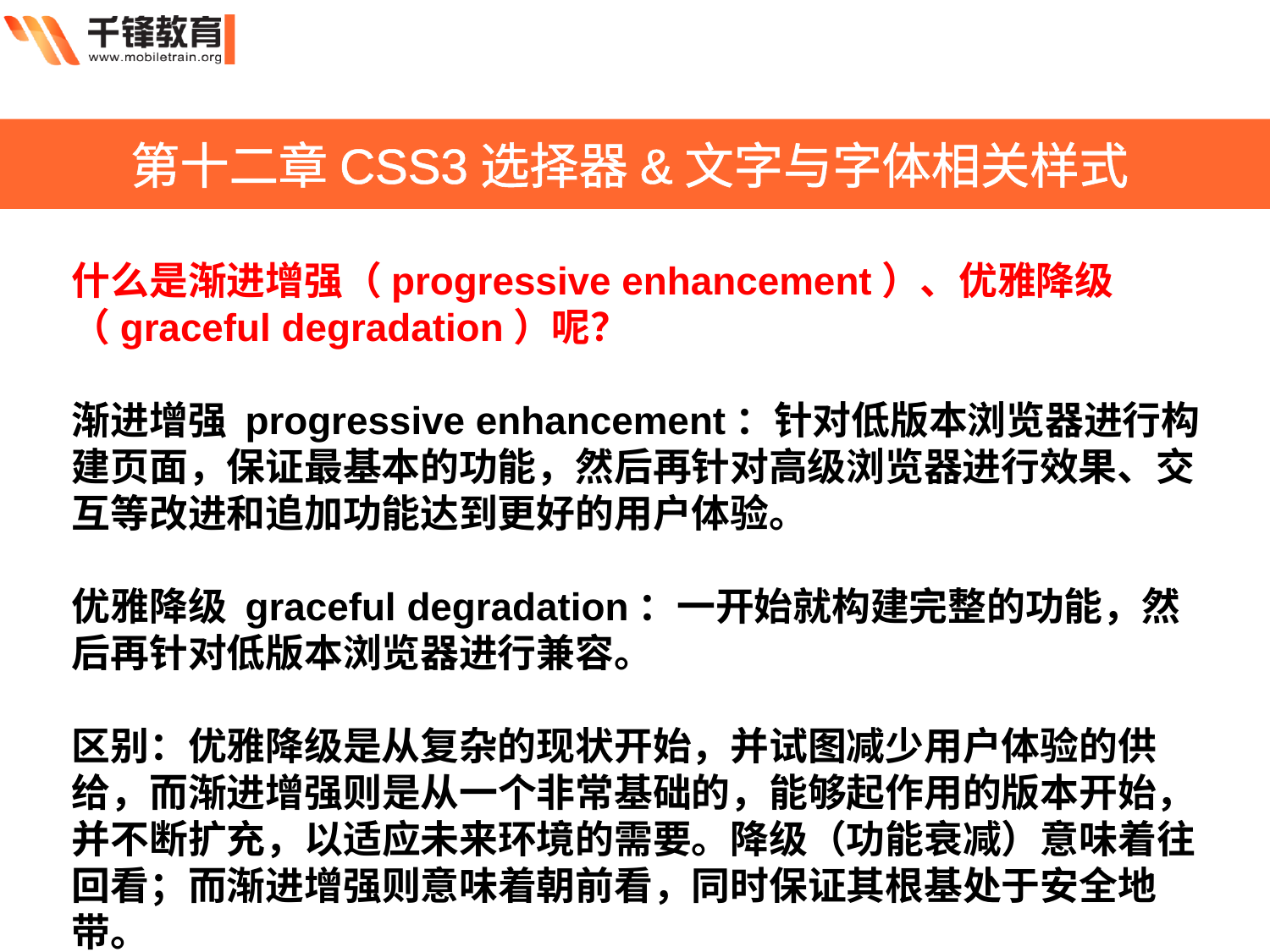

第十二章CSS3选择器&文字与字体相关样式
什么是渐进增强（progressive enhancement）、优雅降级（graceful degradation）呢？

渐进增强 progressive enhancement：针对低版本浏览器进行构建页面，保证最基本的功能，然后再针对高级浏览器进行效果、交互等改进和追加功能达到更好的用户体验。

优雅降级 graceful degradation：一开始就构建完整的功能，然后再针对低版本浏览器进行兼容。

区别：优雅降级是从复杂的现状开始，并试图减少用户体验的供给，而渐进增强则是从一个非常基础的，能够起作用的版本开始，并不断扩充，以适应未来环境的需要。降级（功能衰减）意味着往回看；而渐进增强则意味着朝前看，同时保证其根基处于安全地带。